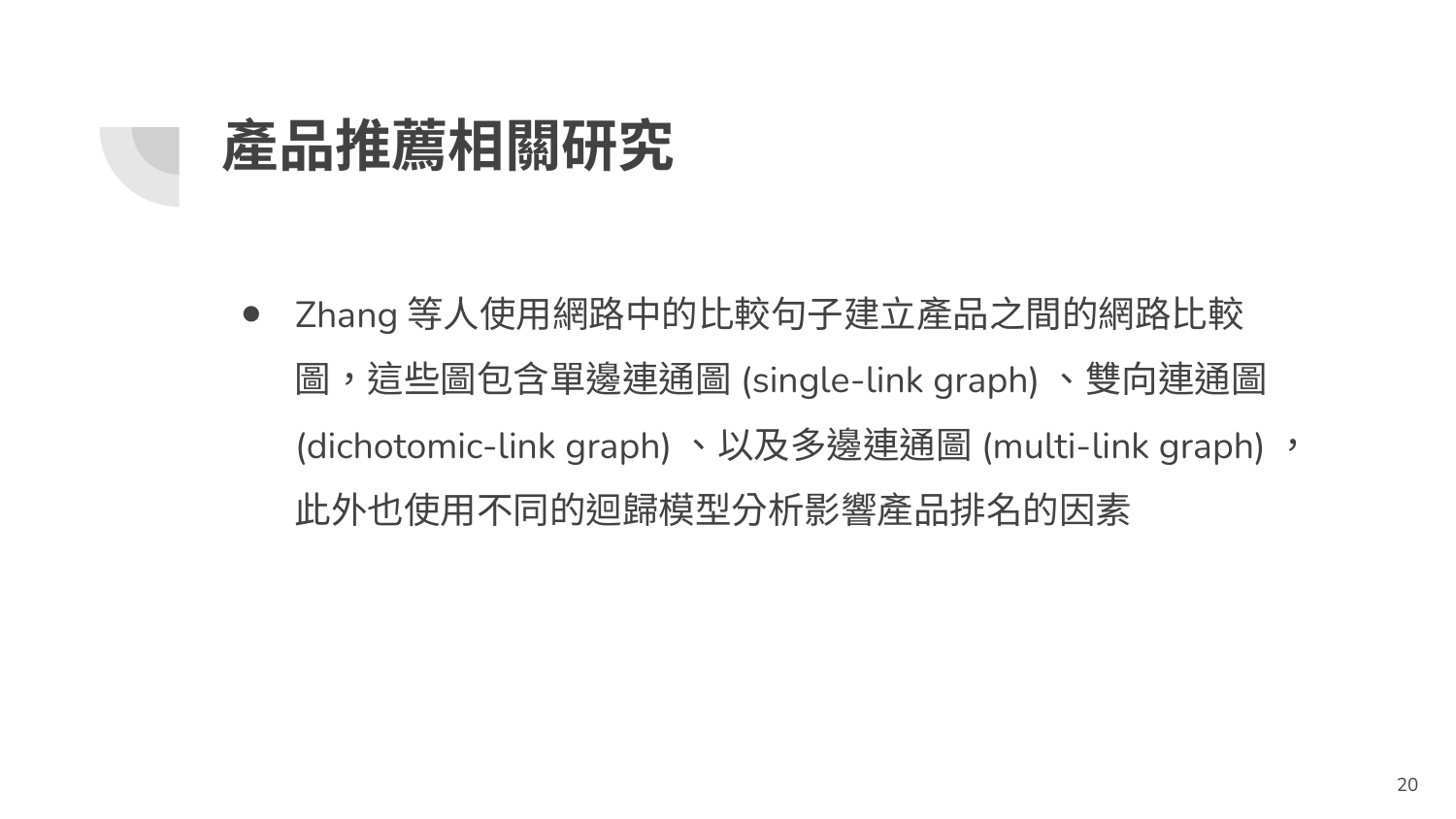

# 產品推薦相關研究

Zhang等人使用網路中的比較句子建立產品之間的網路比較圖，這些圖包含單邊連通圖(single-link graph)、雙向連通圖(dichotomic-link graph)、以及多邊連通圖(multi-link graph)，此外也使用不同的迴歸模型分析影響產品排名的因素
20